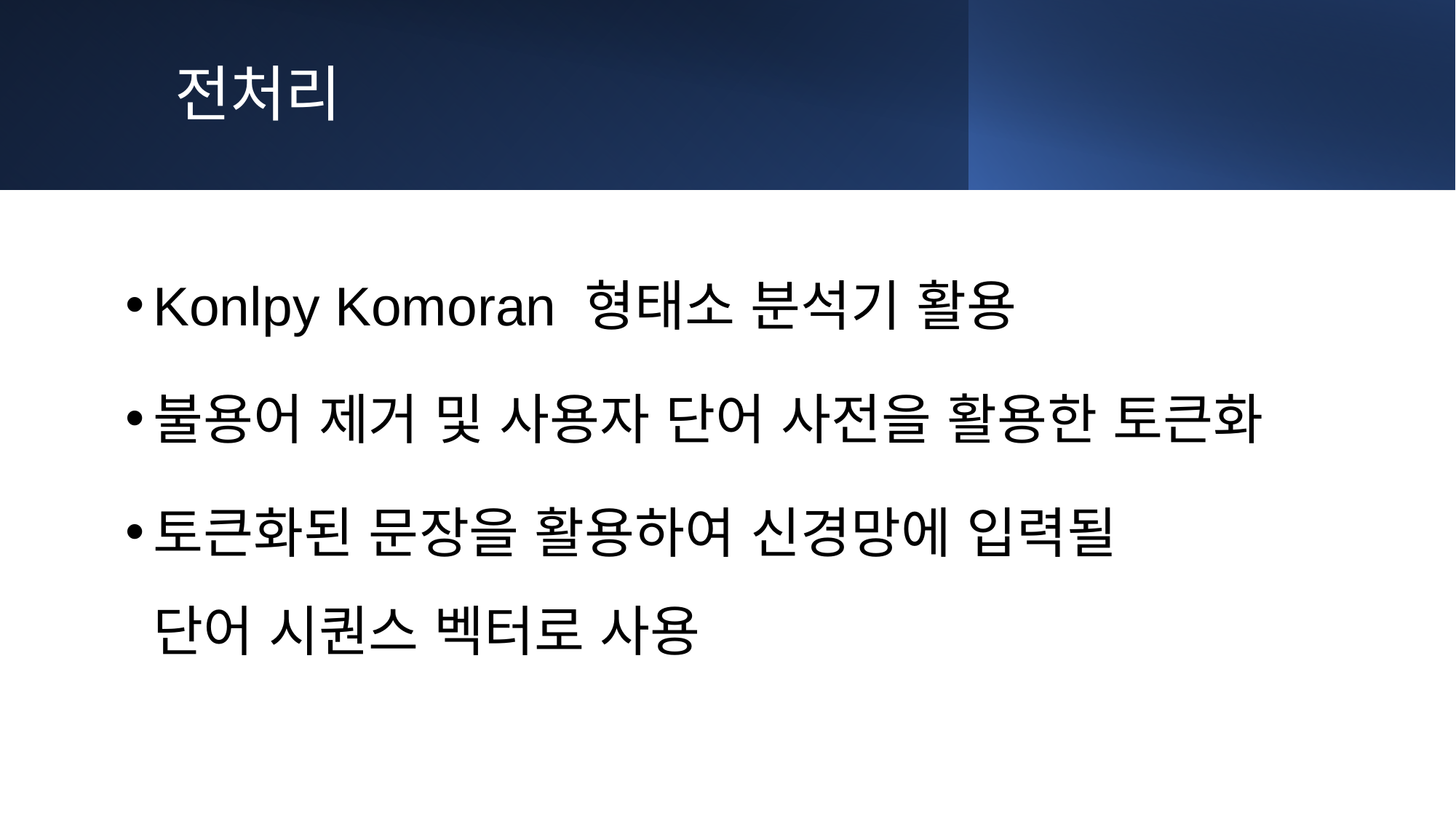

# 전처리
Konlpy Komoran 형태소 분석기 활용
불용어 제거 및 사용자 단어 사전을 활용한 토큰화
토큰화된 문장을 활용하여 신경망에 입력될
단어 시퀀스 벡터로 사용